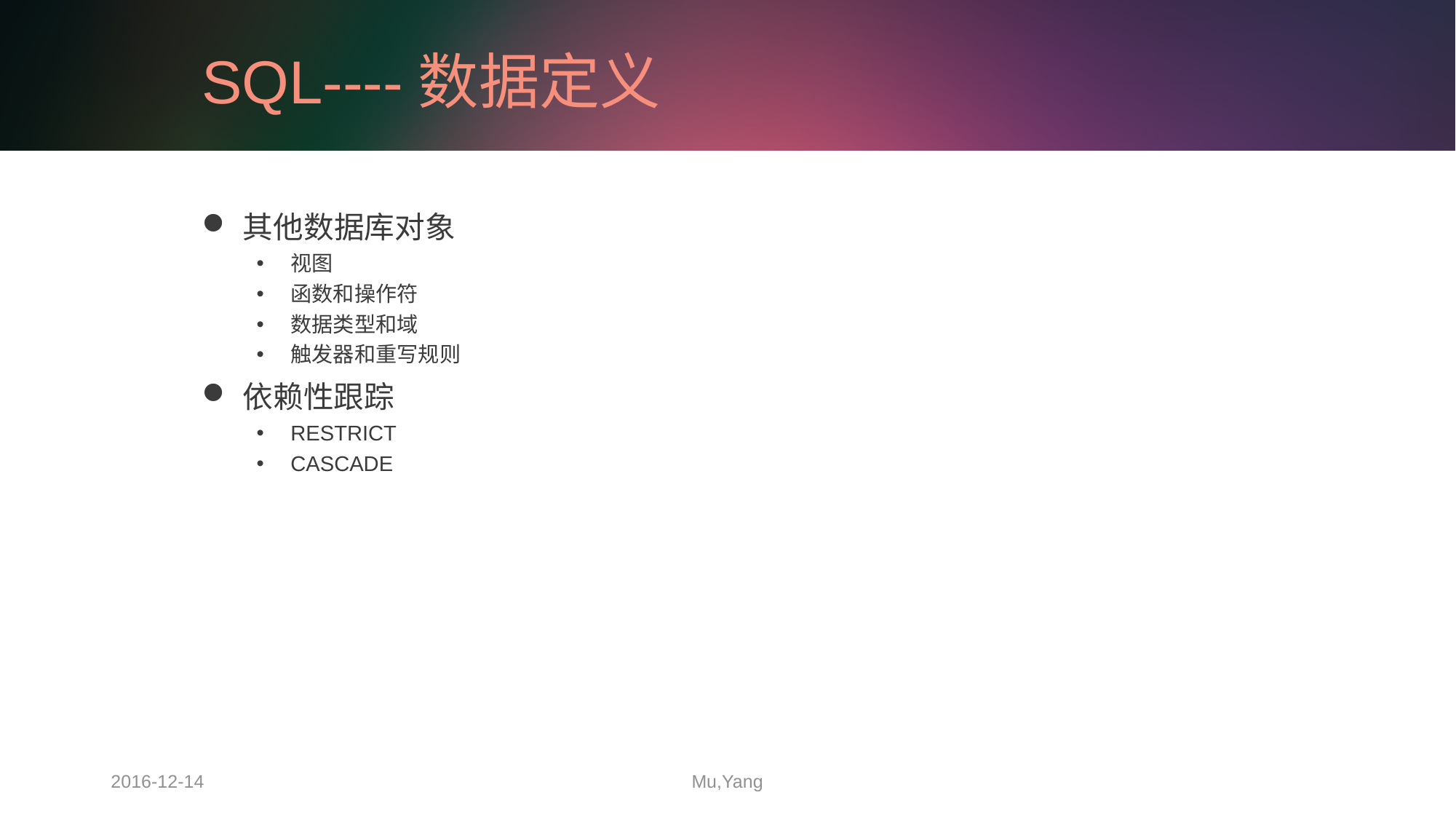

# SQL----数据定义
其他数据库对象
视图
函数和操作符
数据类型和域
触发器和重写规则
依赖性跟踪
RESTRICT
CASCADE
2016-12-14
Mu,Yang
64